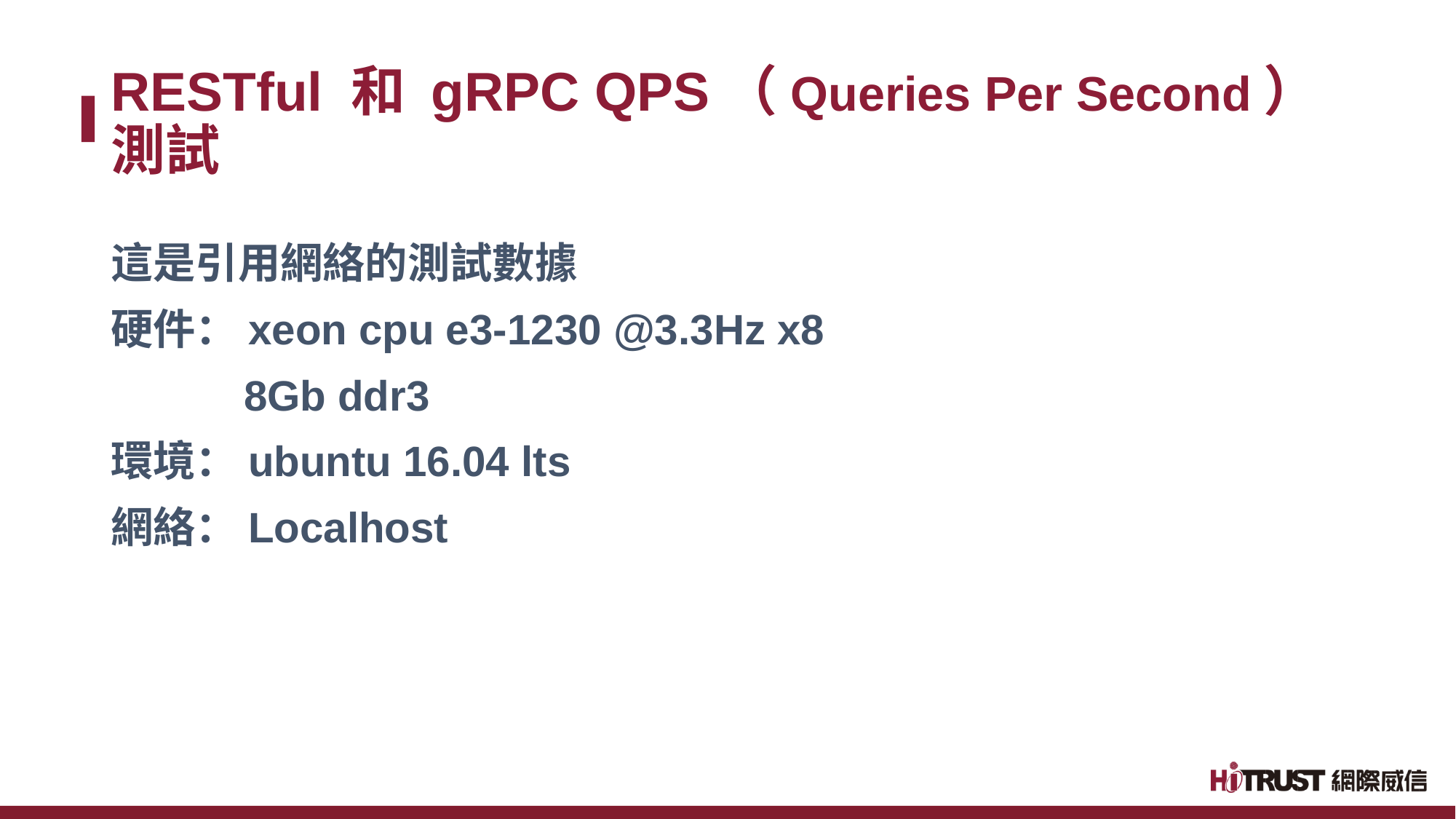

# RESTful 和 gRPC QPS（Queries Per Second）測試

這是引用網絡的測試數據
硬件：xeon cpu e3-1230 @3.3Hz x8
	  8Gb ddr3
環境：ubuntu 16.04 lts
網絡：Localhost